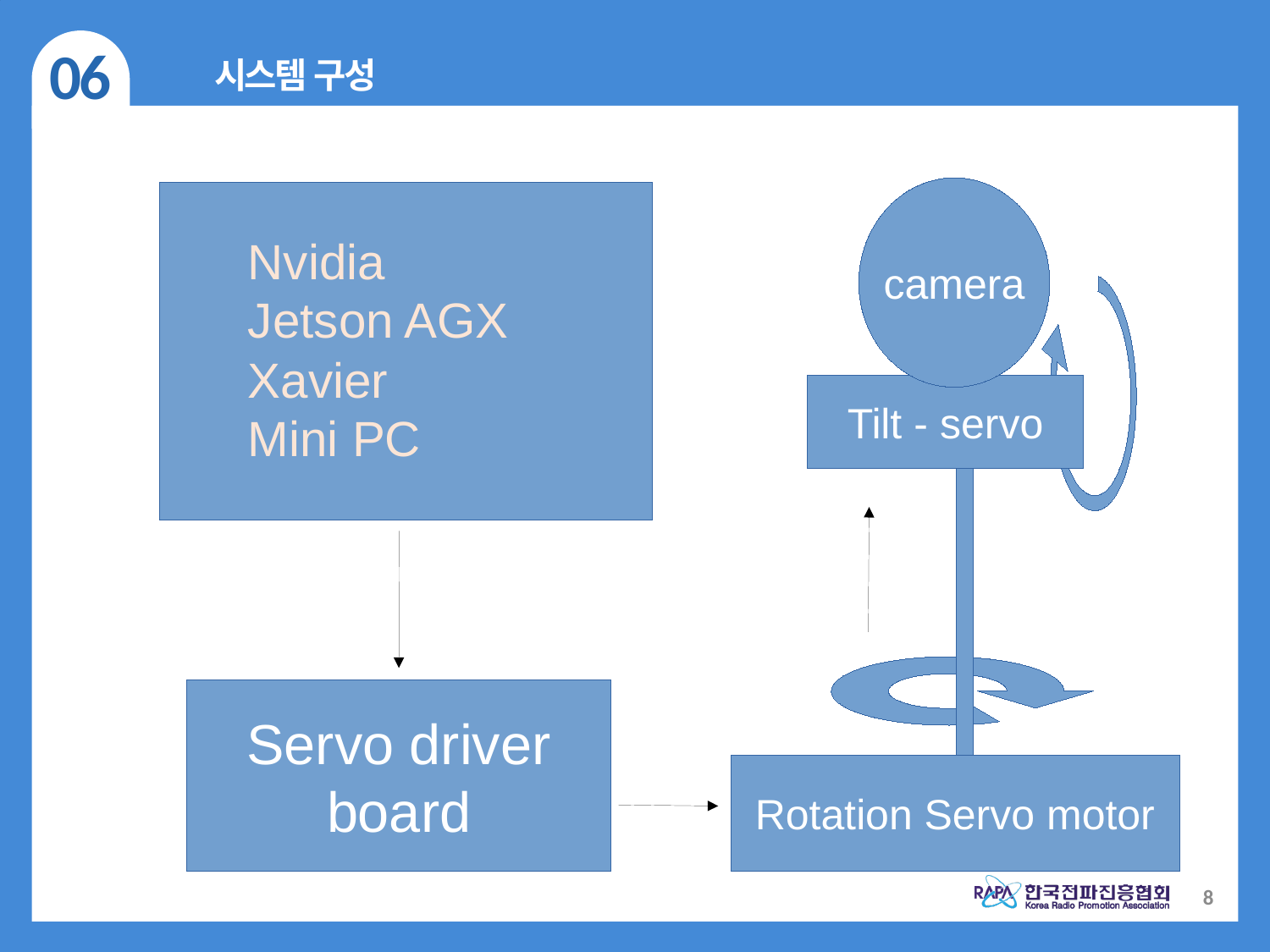

06
시스템 구성
camera

Nvidia
Jetson AGX Xavier
Mini PC

Tilt - servo

Servo driver
board
Rotation Servo motor
8